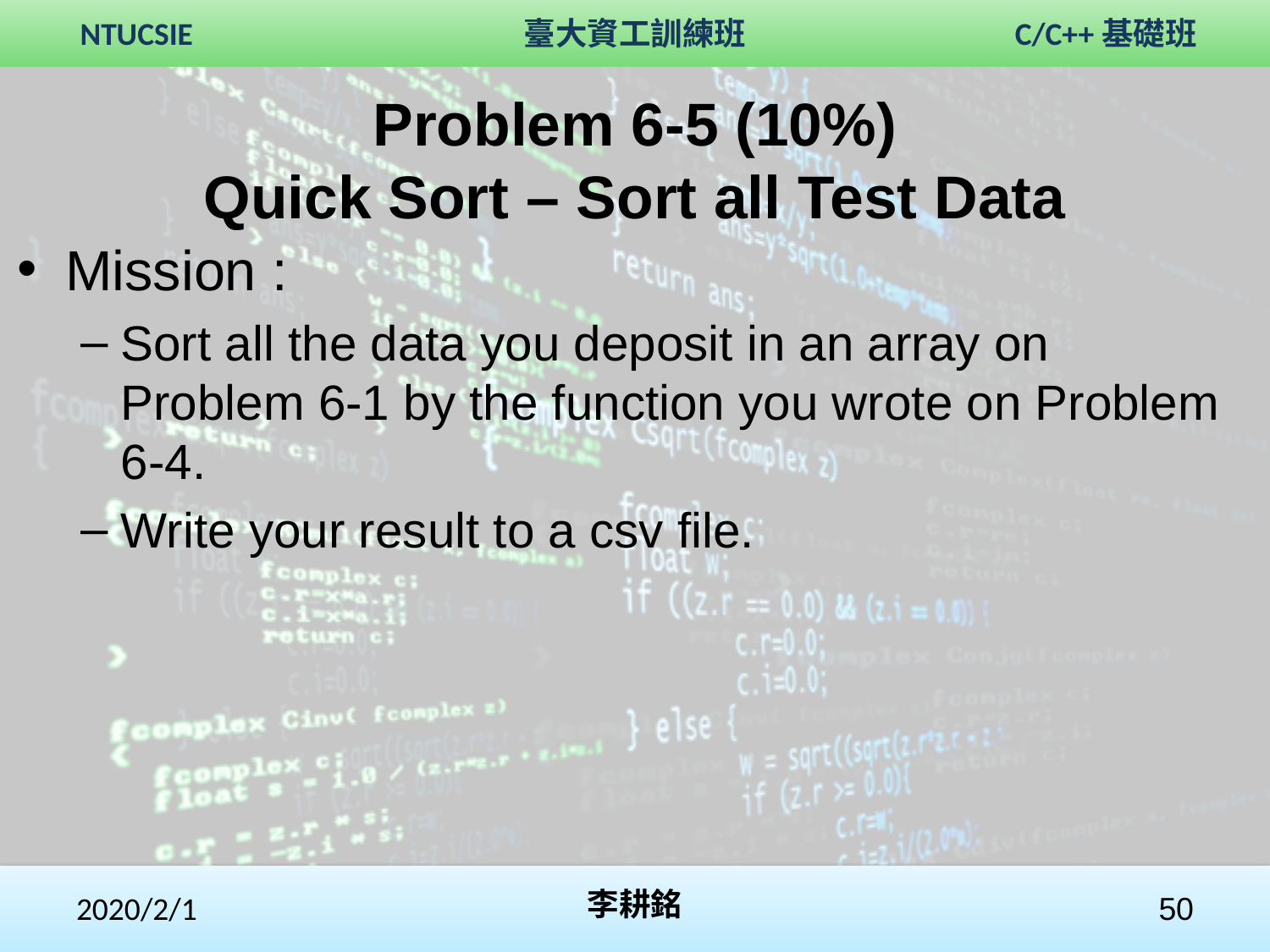

# Problem 6-5 (10%) Quick Sort – Sort all Test Data
Mission :
Sort all the data you deposit in an array on Problem 6-1 by the function you wrote on Problem 6-4.
Write your result to a csv file.
2020/2/1
李耕銘
50